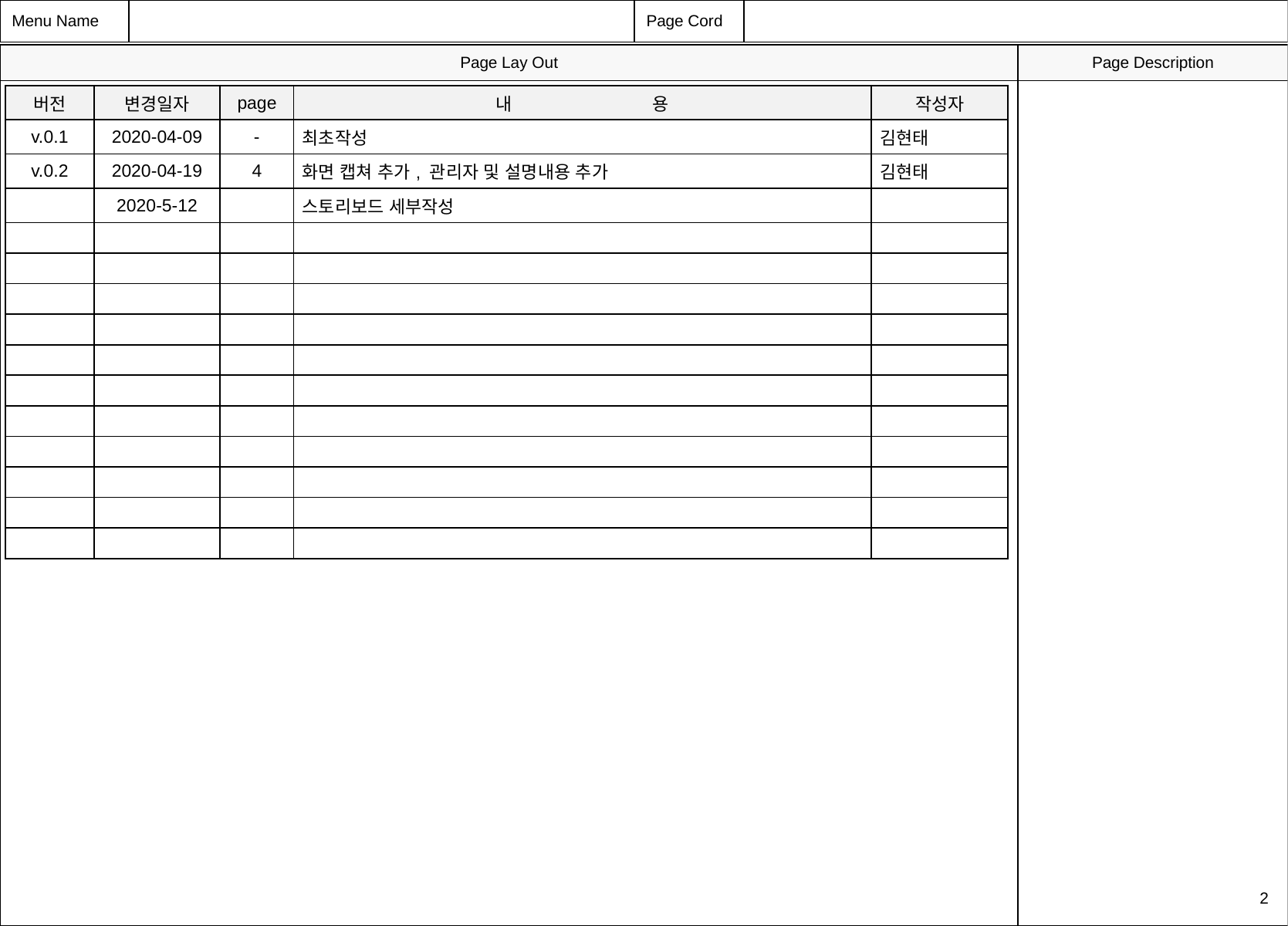

| 버전 | 변경일자 | page | 내 용 | 작성자 |
| --- | --- | --- | --- | --- |
| v.0.1 | 2020-04-09 | - | 최초작성 | 김현태 |
| v.0.2 | 2020-04-19 | 4 | 화면 캡쳐 추가, 관리자 및 설명내용 추가 | 김현태 |
|  | 2020-5-12 |  | 스토리보드 세부작성 |  |
|  |  |  |  |  |
|  |  |  |  |  |
|  |  |  |  |  |
|  |  |  |  |  |
|  |  |  |  |  |
|  |  |  |  |  |
|  |  |  |  |  |
|  |  |  |  |  |
|  |  |  |  |  |
|  |  |  |  |  |
|  |  |  |  |  |